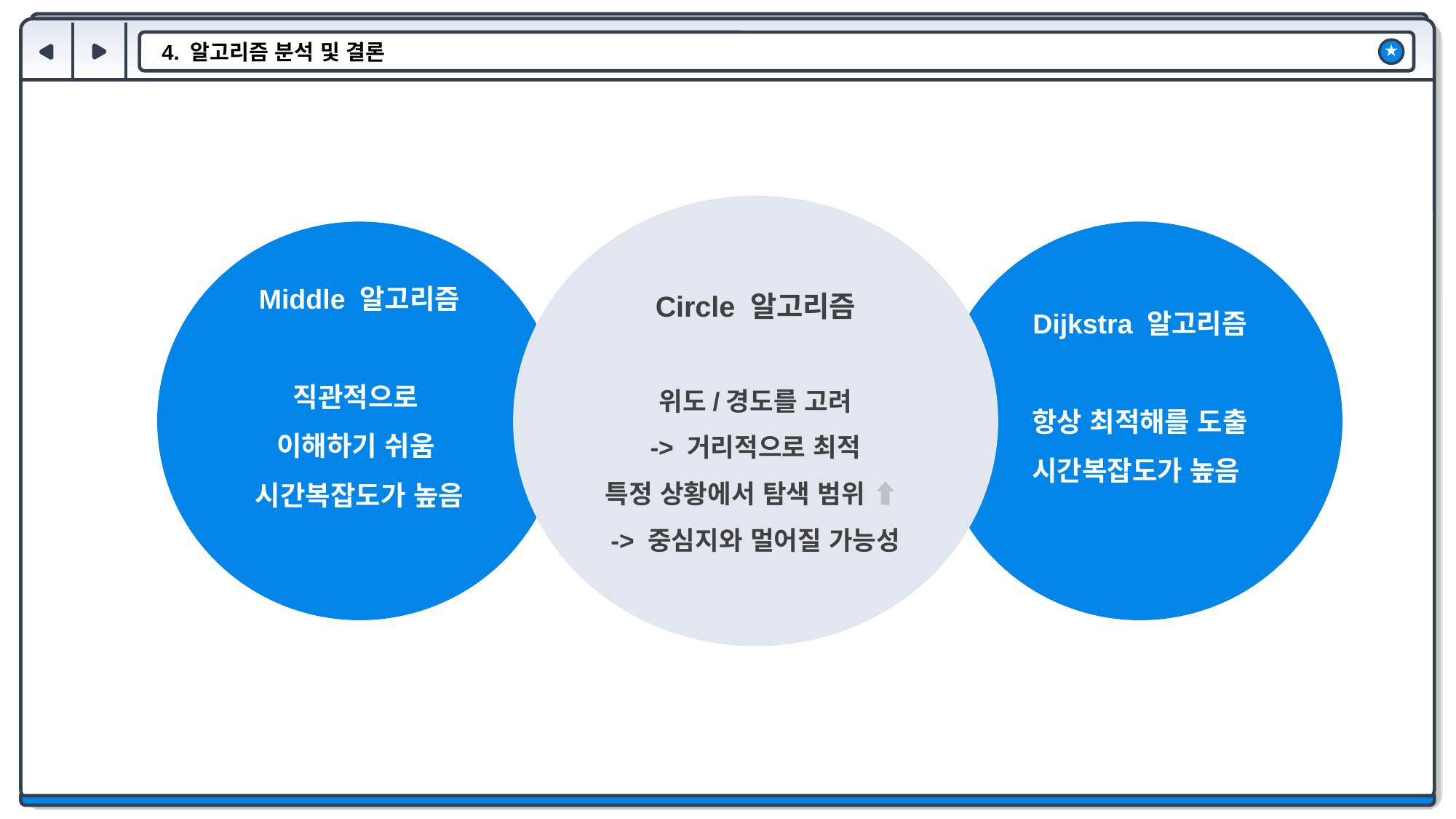

4. 알고리즘 분석 및 결론

★

Circle 알고리즘

위도/경도를 고려
-> 거리적으로 최적
특정 상황에서 탐색 범위 ⬆
-> 중심지와 멀어질 가능성

Middle 알고리즘

직관적으로
이해하기 쉬움
시간복잡도가 높음

Dijkstra 알고리즘

항상 최적해를 도출
시간복잡도가 높음